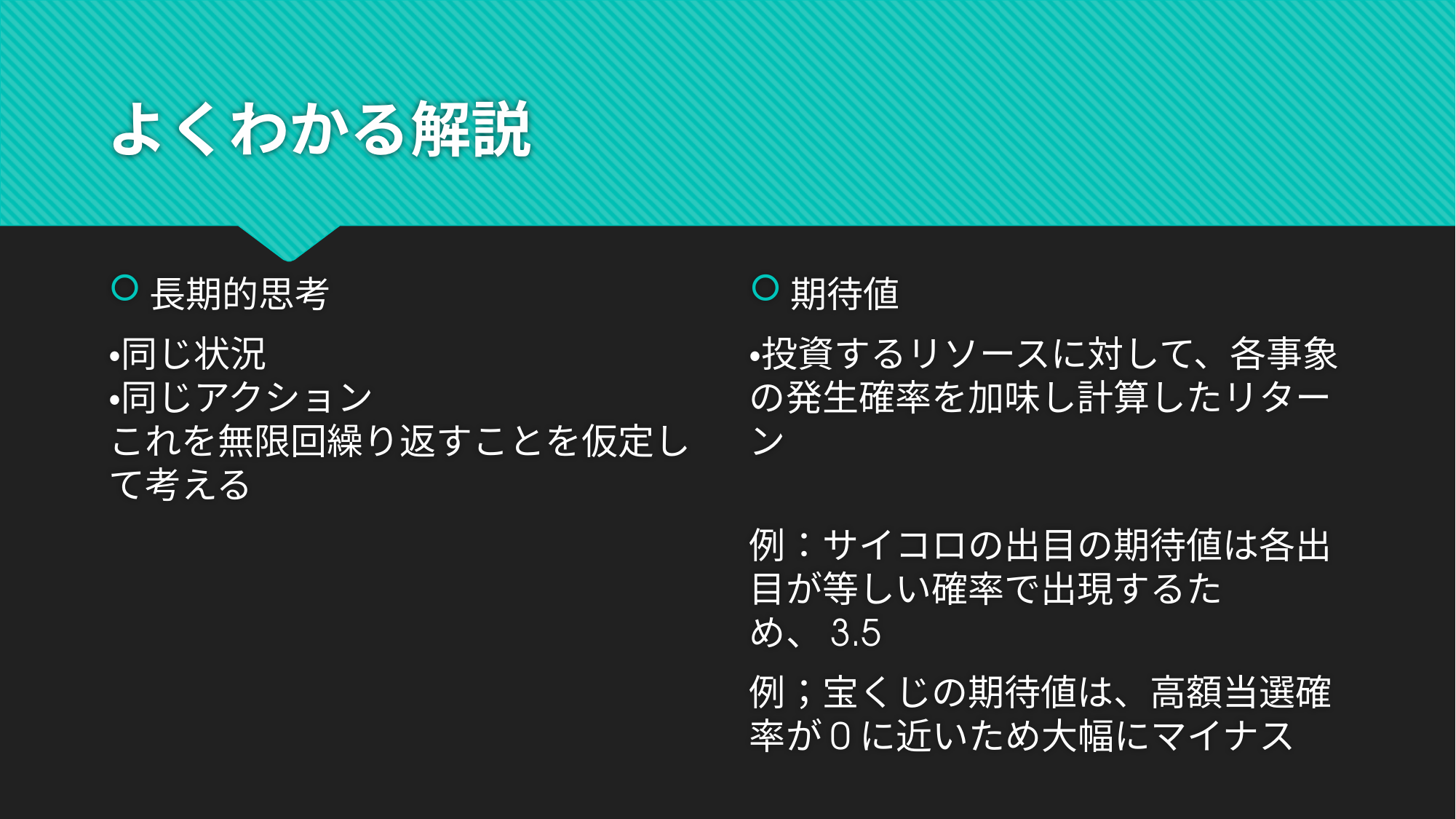

# よくわかる解説
期待値
・投資するリソースに対して、各事象の発生確率を加味し計算したリターン
例：サイコロの出目の期待値は各出目が等しい確率で出現するため、3.5
例；宝くじの期待値は、高額当選確率が0に近いため大幅にマイナス
長期的思考
・同じ状況
・同じアクション
これを無限回繰り返すことを仮定して考える